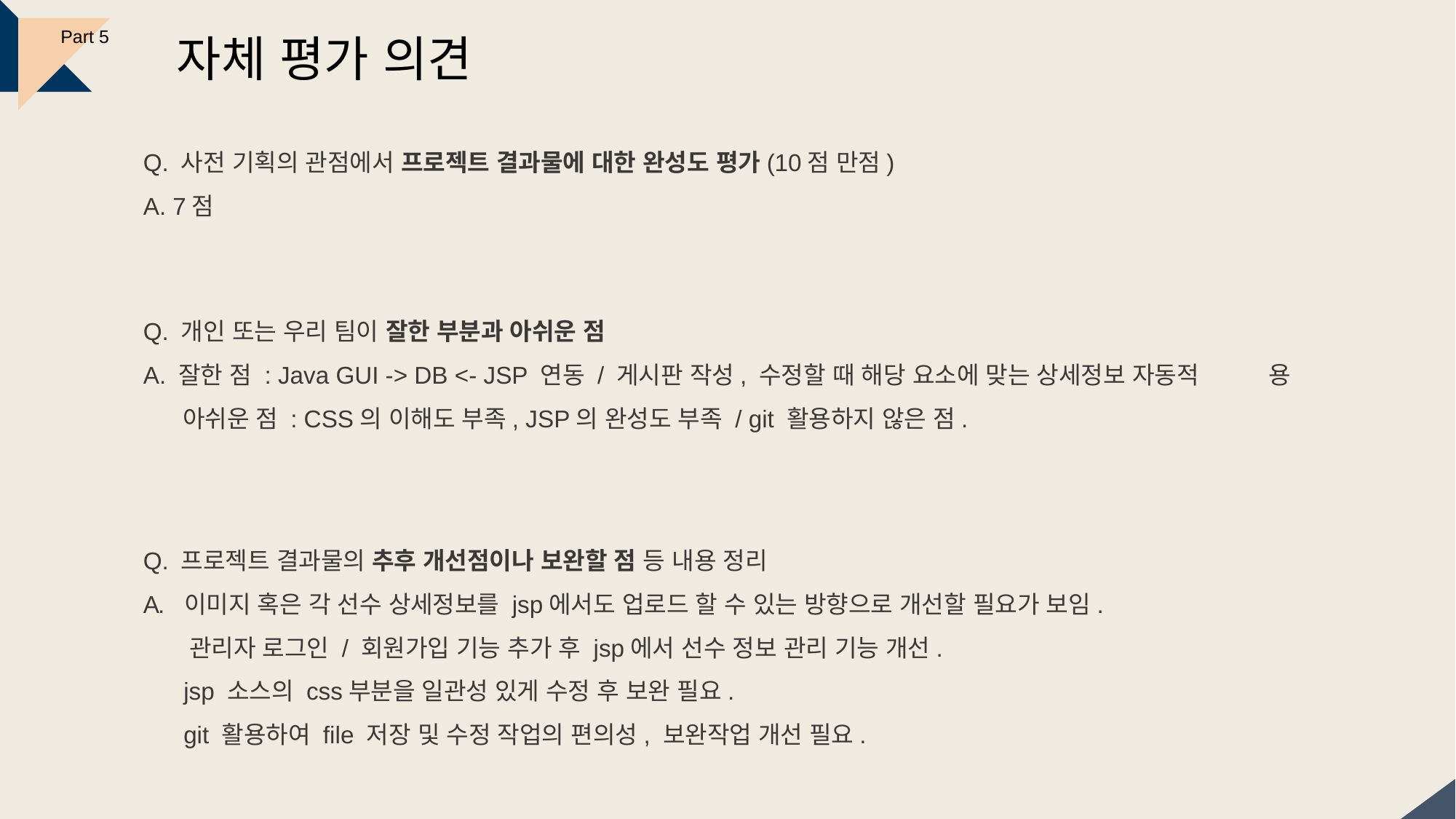

Part 5
자체 평가 의견
Q. 사전 기획의 관점에서 프로젝트 결과물에 대한 완성도 평가(10점 만점)
A. 7점
Q. 개인 또는 우리 팀이 잘한 부분과 아쉬운 점
A. 잘한 점 : Java GUI -> DB <- JSP 연동 / 게시판 작성, 수정할 때 해당 요소에 맞는 상세정보 자동적	     용
     아쉬운 점 : CSS의 이해도 부족, JSP의 완성도 부족 / git 활용하지 않은 점.
Q. 프로젝트 결과물의 추후 개선점이나 보완할 점 등 내용 정리
이미지 혹은 각 선수 상세정보를 jsp에서도 업로드 할 수 있는 방향으로 개선할 필요가 보임.
      관리자 로그인 / 회원가입 기능 추가 후 jsp에서 선수 정보 관리 기능 개선.
      jsp 소스의 css부분을 일관성 있게 수정 후 보완 필요.
      git 활용하여 file 저장 및 수정 작업의 편의성, 보완작업 개선 필요.